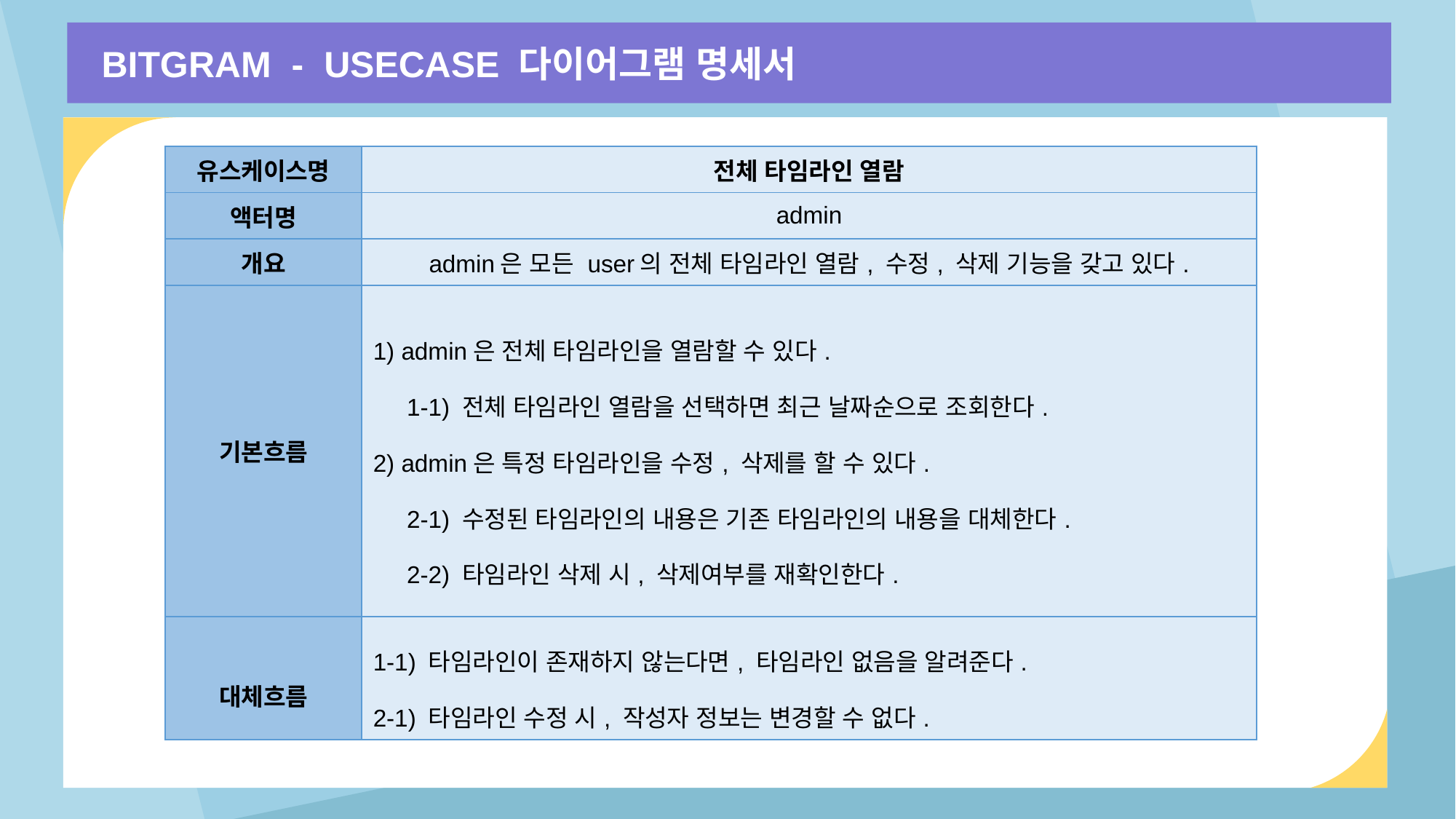

BITGRAM  -  USECASE 다이어그램 명세서

| 유스케이스명 | 전체 타임라인 열람 |
| --- | --- |
| 액터명 | admin |
| 개요 | admin은 모든 user의 전체 타임라인 열람, 수정, 삭제 기능을 갖고 있다. |
| 기본흐름 | 1) admin은 전체 타임라인을 열람할 수 있다. 1-1) 전체 타임라인 열람을 선택하면 최근 날짜순으로 조회한다. 2) admin은 특정 타임라인을 수정, 삭제를 할 수 있다. 2-1) 수정된 타임라인의 내용은 기존 타임라인의 내용을 대체한다. 2-2) 타임라인 삭제 시, 삭제여부를 재확인한다. |
| 대체흐름 | 1-1) 타임라인이 존재하지 않는다면, 타임라인 없음을 알려준다. 2-1) 타임라인 수정 시, 작성자 정보는 변경할 수 없다. |